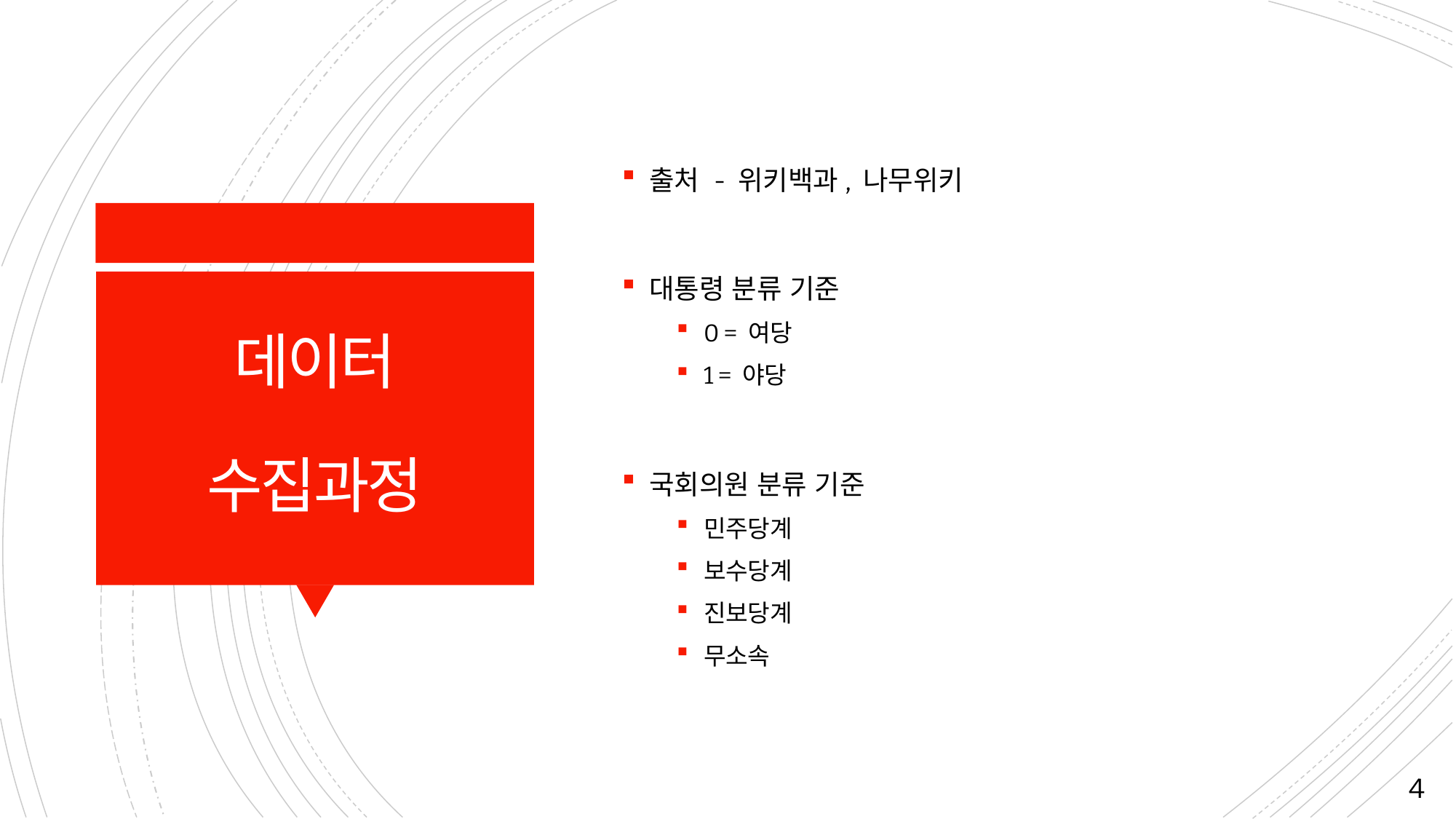

출처 - 위키백과, 나무위키

대통령 분류 기준
0 = 여당
1 = 야당

국회의원 분류 기준
민주당계
보수당계
진보당계
무소속

# 데이터 수집과정
4